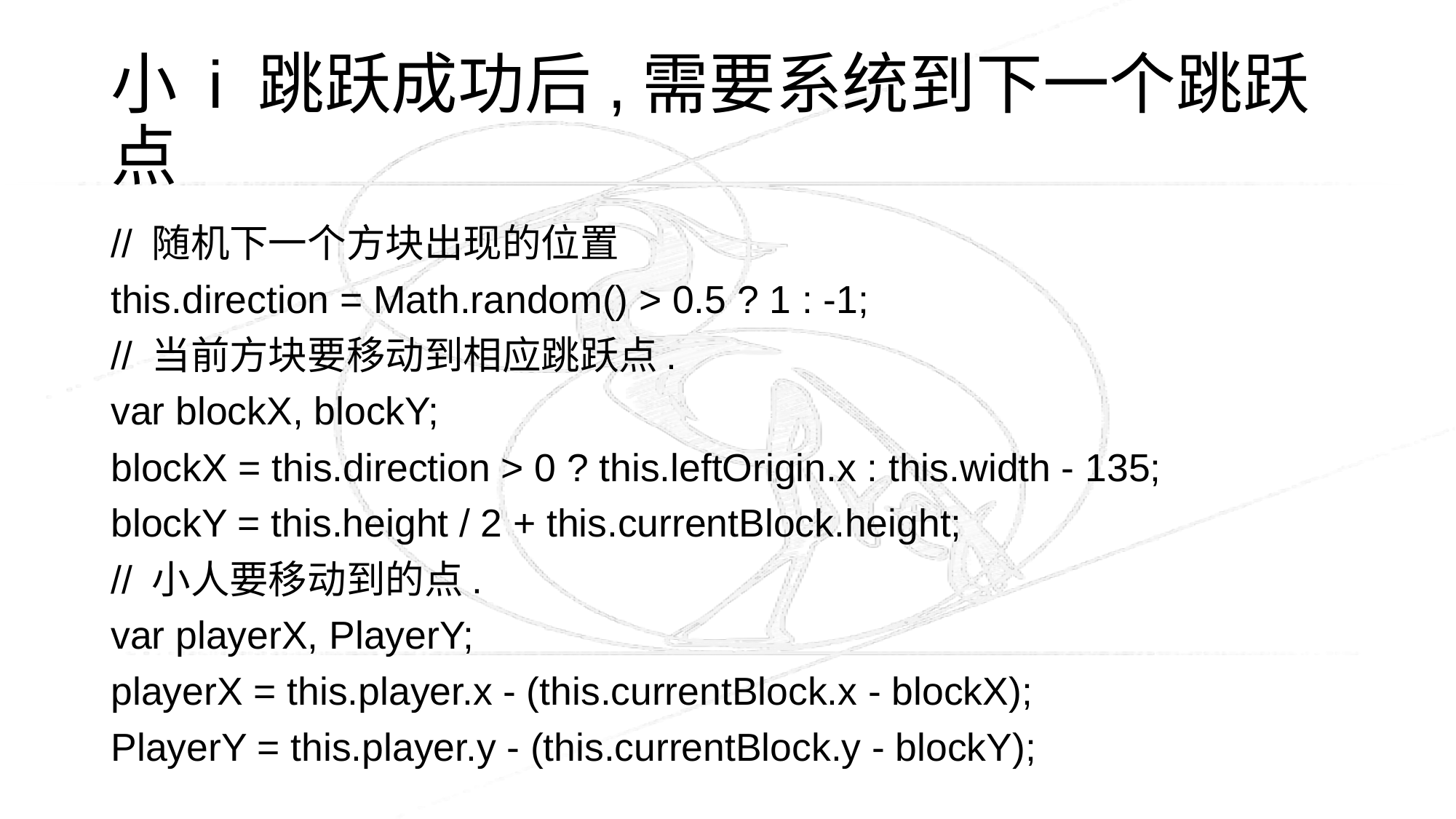

# 小 i 跳跃成功后,需要系统到下一个跳跃点
// 随机下一个方块出现的位置
this.direction = Math.random() > 0.5 ? 1 : -1;
// 当前方块要移动到相应跳跃点.
var blockX, blockY;
blockX = this.direction > 0 ? this.leftOrigin.x : this.width - 135;
blockY = this.height / 2 + this.currentBlock.height;
// 小人要移动到的点.
var playerX, PlayerY;
playerX = this.player.x - (this.currentBlock.x - blockX);
PlayerY = this.player.y - (this.currentBlock.y - blockY);